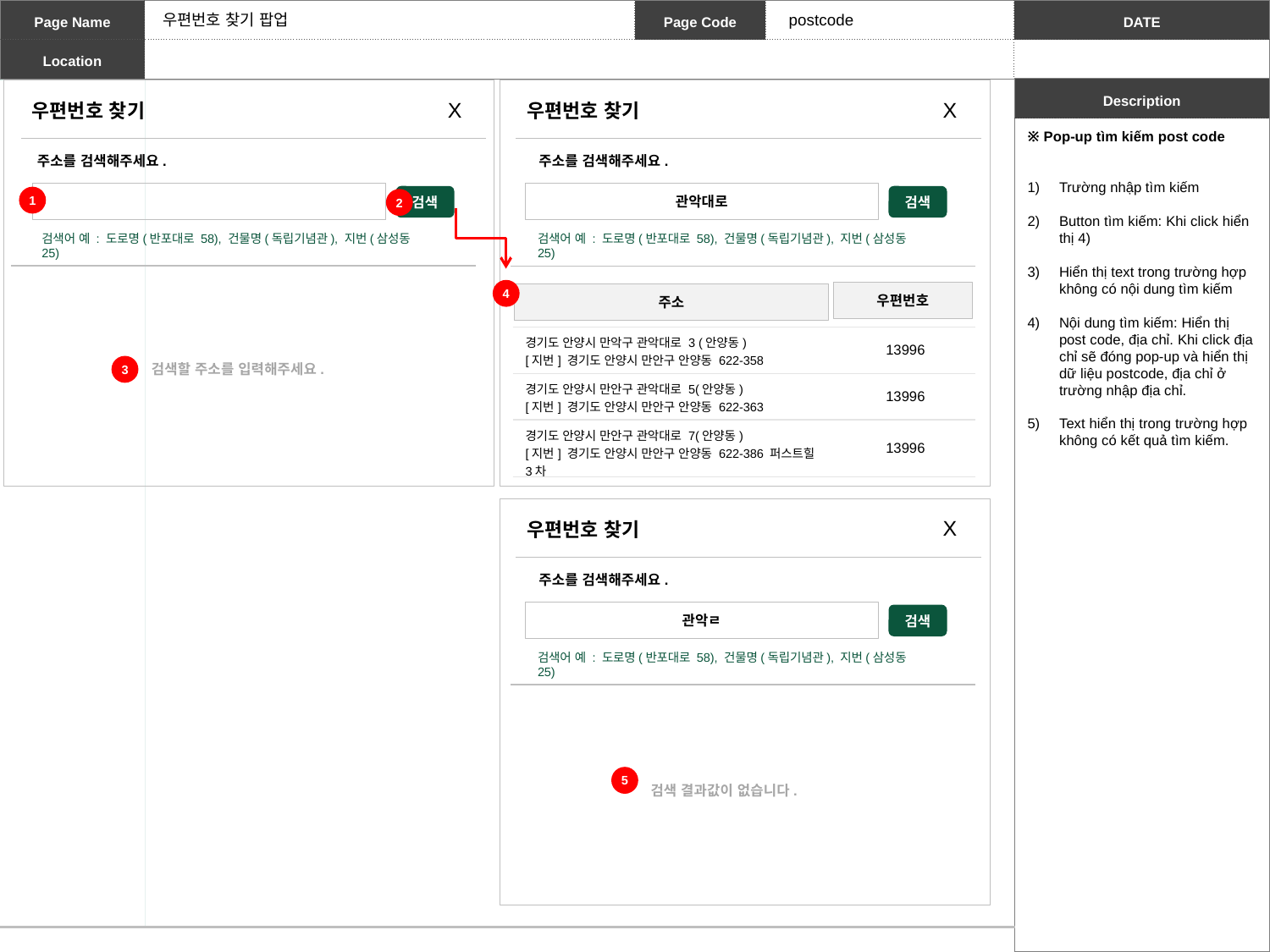

우편번호 찾기 팝업
postcode

X
X
우편번호 찾기
우편번호 찾기
※ Pop-up tìm kiếm post code

Trường nhập tìm kiếm

Button tìm kiếm: Khi click hiển thị 4)

Hiển thị text trong trường hợp không có nội dung tìm kiếm

Nội dung tìm kiếm: Hiển thị post code, địa chỉ. Khi click địa chỉ sẽ đóng pop-up và hiển thị dữ liệu postcode, địa chỉ ở trường nhập địa chỉ.

Text hiển thị trong trường hợp không có kết quả tìm kiếm.
주소를 검색해주세요.
주소를 검색해주세요.

관악대로
검색
검색
1
2
검색어 예 : 도로명(반포대로 58), 건물명(독립기념관), 지번(삼성동 25)
검색어 예 : 도로명(반포대로 58), 건물명(독립기념관), 지번(삼성동 25)
4
우편번호
주소
| 경기도 안양시 만악구 관악대로 3 (안양동) [지번] 경기도 안양시 만안구 안양동 622-358 | 13996 |
| --- | --- |
| 경기도 안양시 만안구 관악대로 5(안양동) [지번] 경기도 안양시 만안구 안양동 622-363 | 13996 |
| 경기도 안양시 만안구 관악대로 7(안양동) [지번] 경기도 안양시 만안구 안양동 622-386 퍼스트힐3차 | 13996 |
검색할 주소를 입력해주세요.
3

X
우편번호 찾기
주소를 검색해주세요.
관악ㄹ
검색
검색어 예 : 도로명(반포대로 58), 건물명(독립기념관), 지번(삼성동 25)
5
검색 결과값이 없습니다.